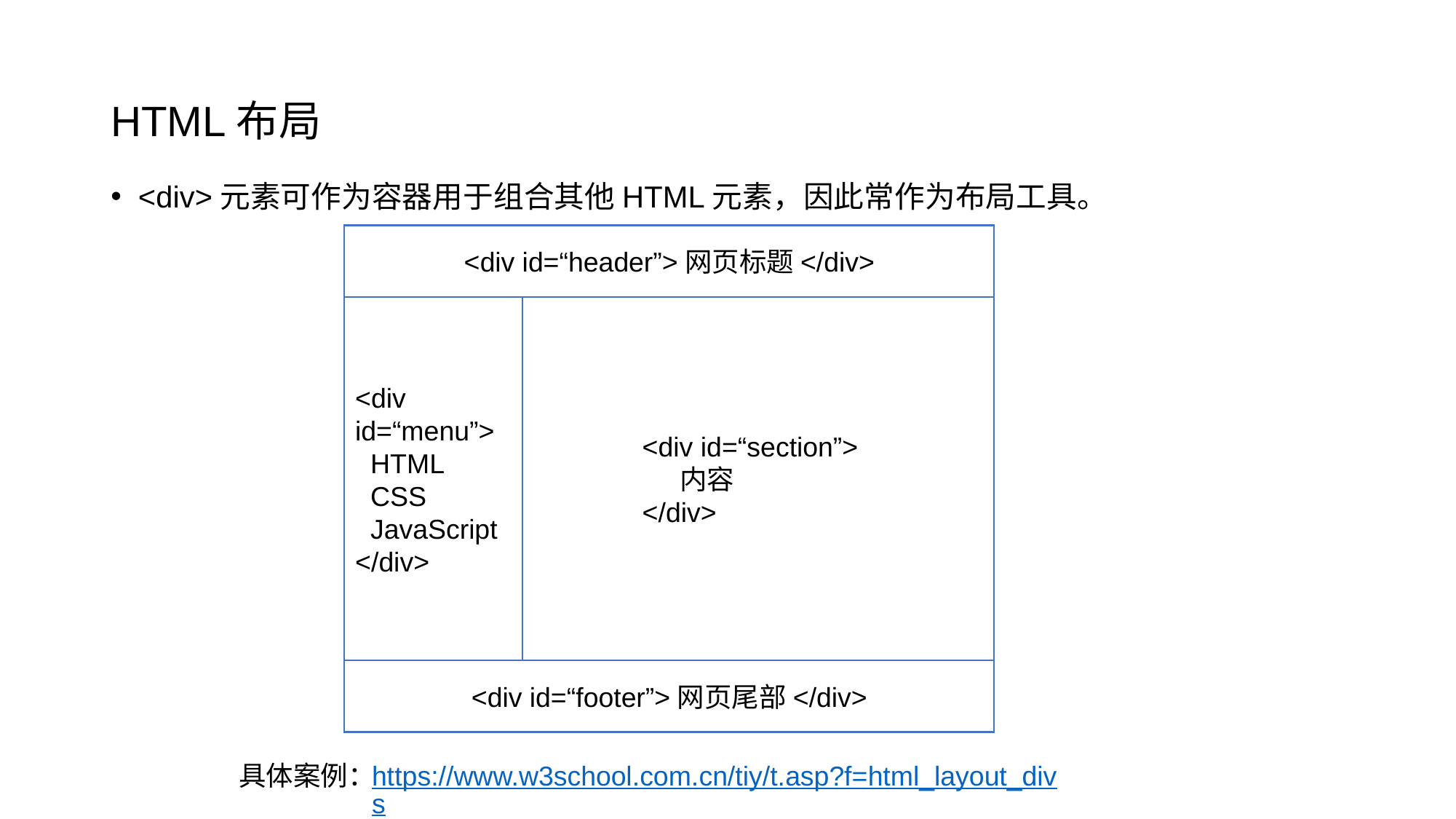

# HTML布局
<div>元素可作为容器用于组合其他HTML元素，因此常作为布局工具。
<div id=“header”>网页标题</div>
<div id=“menu”>
  HTML
  CSS
  JavaScript
</div>
	<div id=“section”>
	     内容
	</div>
<div id=“footer”>网页尾部</div>
具体案例：
https://www.w3school.com.cn/tiy/t.asp?f=html_layout_divs